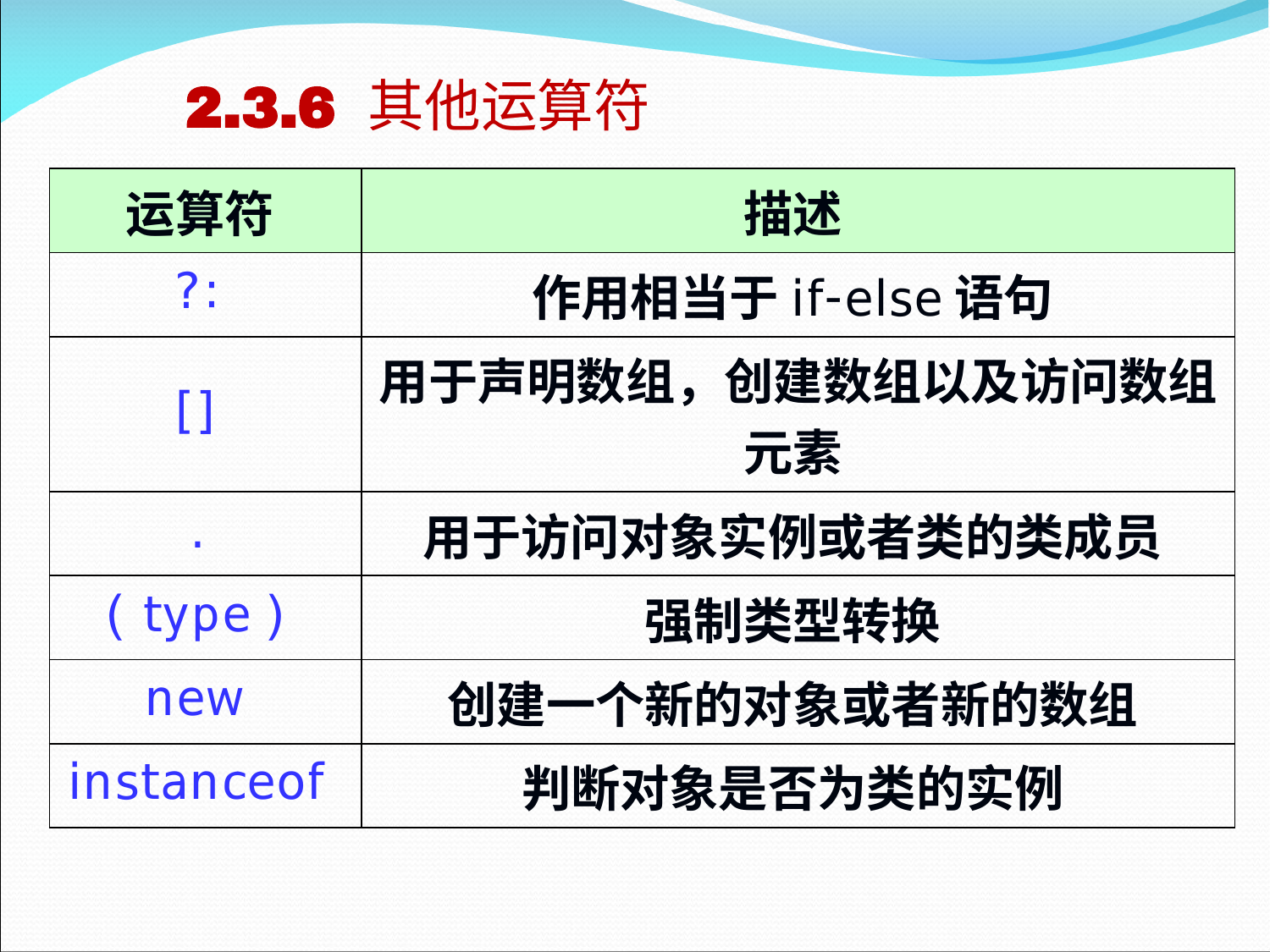

# 2.3.6 其他运算符
| 运算符 | 描述 |
| --- | --- |
| ?: | 作用相当于if-else语句 |
| [] | 用于声明数组，创建数组以及访问数组元素 |
| . | 用于访问对象实例或者类的类成员 |
| ( type ) | 强制类型转换 |
| new | 创建一个新的对象或者新的数组 |
| instanceof | 判断对象是否为类的实例 |